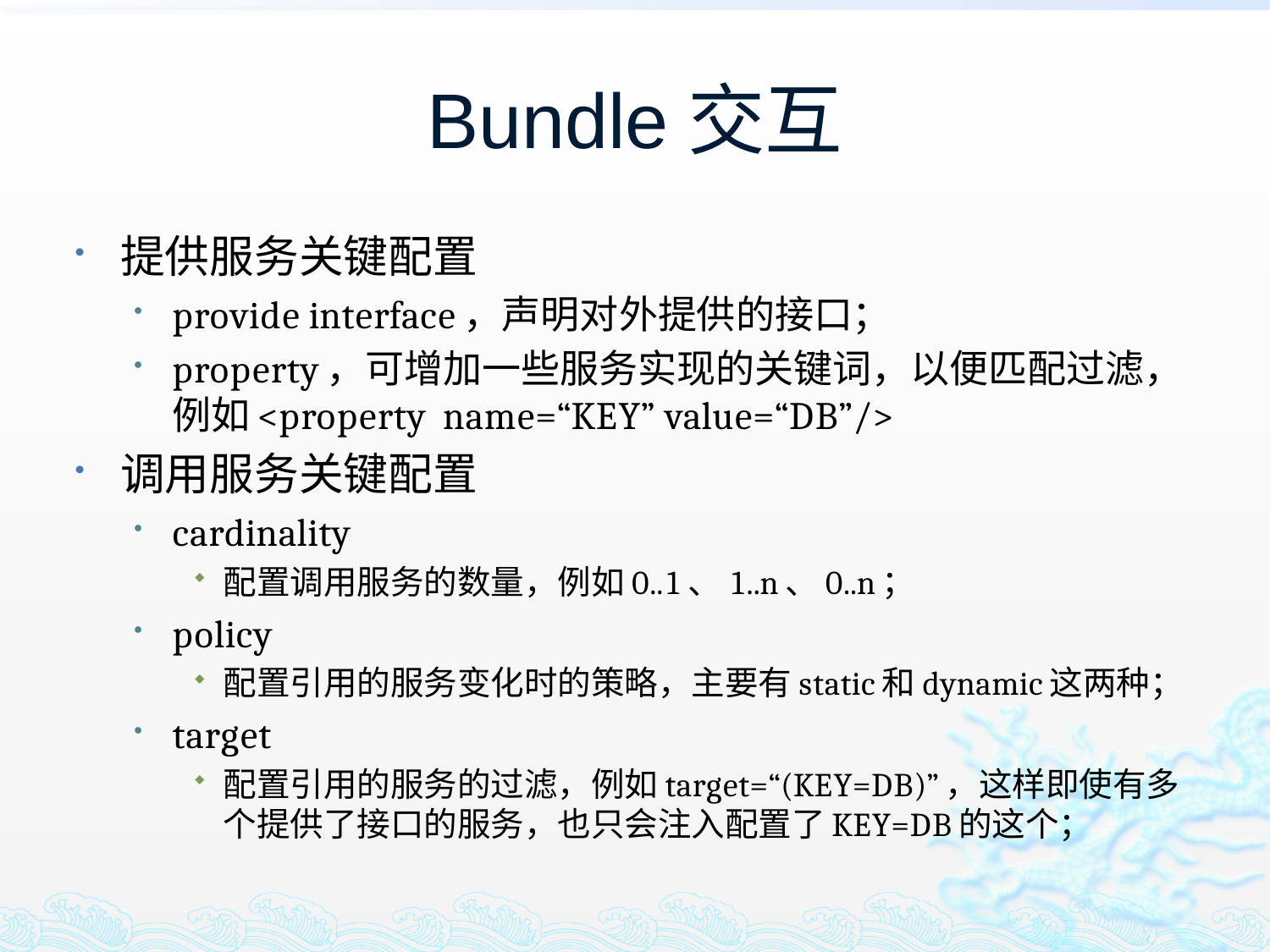

# Bundle交互
提供服务关键配置
provide interface，声明对外提供的接口；
property，可增加一些服务实现的关键词，以便匹配过滤，例如<property  name=“KEY” value=“DB”/>
调用服务关键配置
cardinality
配置调用服务的数量，例如0..1、1..n、0..n；
policy
配置引用的服务变化时的策略，主要有static和dynamic这两种；
target
配置引用的服务的过滤，例如target=“(KEY=DB)”，这样即使有多个提供了接口的服务，也只会注入配置了KEY=DB的这个；